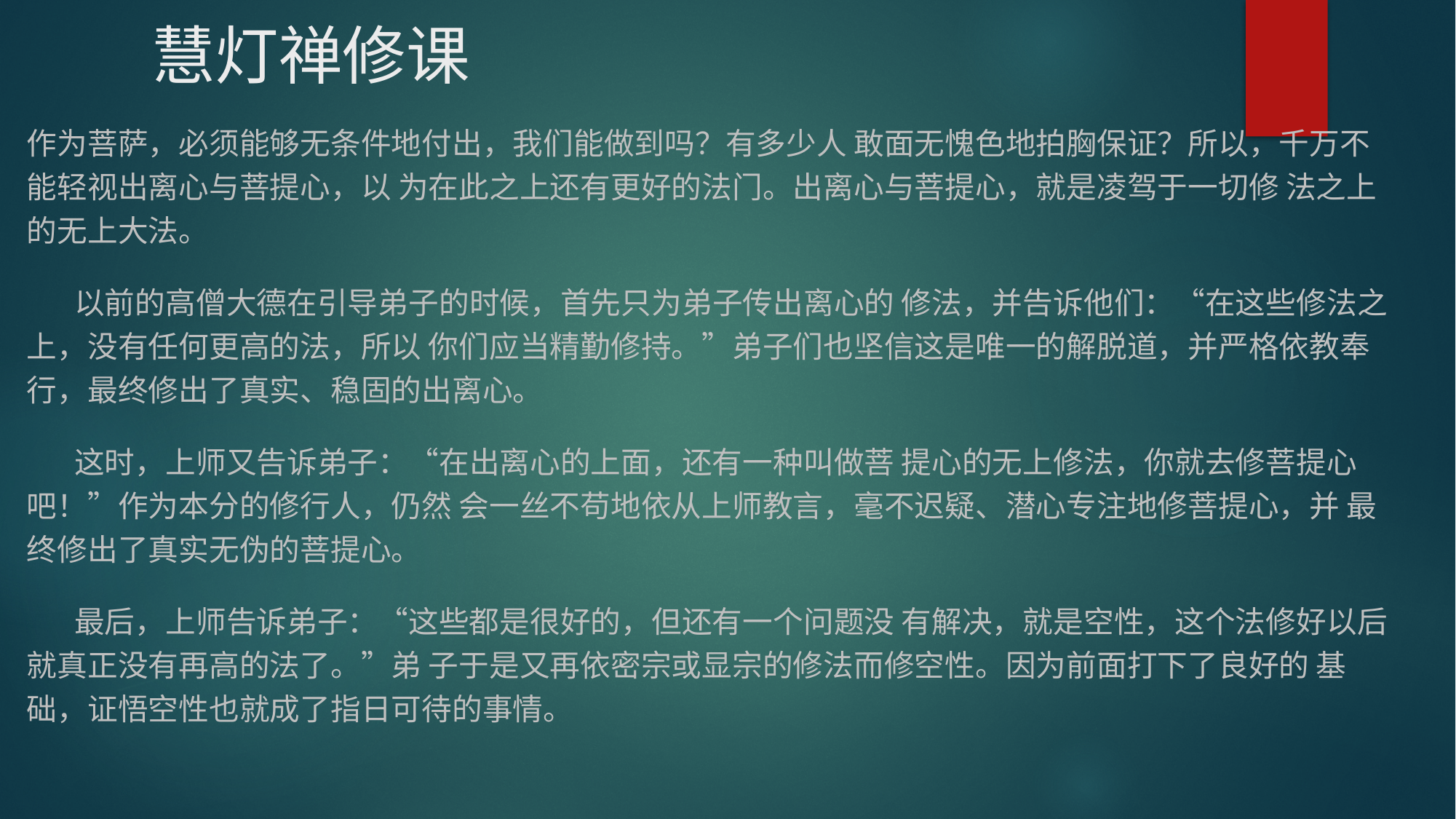

慧灯禅修课
作为菩萨，必须能够无条件地付出，我们能做到吗？有多少人 敢面无愧色地拍胸保证？所以，千万不能轻视出离心与菩提心，以 为在此之上还有更好的法门。出离心与菩提心，就是凌驾于一切修 法之上的无上大法。
      以前的高僧大德在引导弟子的时候，首先只为弟子传出离心的 修法，并告诉他们：“在这些修法之上，没有任何更高的法，所以 你们应当精勤修持。”弟子们也坚信这是唯一的解脱道，并严格依教奉行，最终修出了真实、稳固的出离心。
      这时，上师又告诉弟子：“在出离心的上面，还有一种叫做菩 提心的无上修法，你就去修菩提心吧！”作为本分的修行人，仍然 会一丝不苟地依从上师教言，毫不迟疑、潜心专注地修菩提心，并 最终修出了真实无伪的菩提心。
      最后，上师告诉弟子：“这些都是很好的，但还有一个问题没 有解决，就是空性，这个法修好以后就真正没有再高的法了。”弟 子于是又再依密宗或显宗的修法而修空性。因为前面打下了良好的 基础，证悟空性也就成了指日可待的事情。